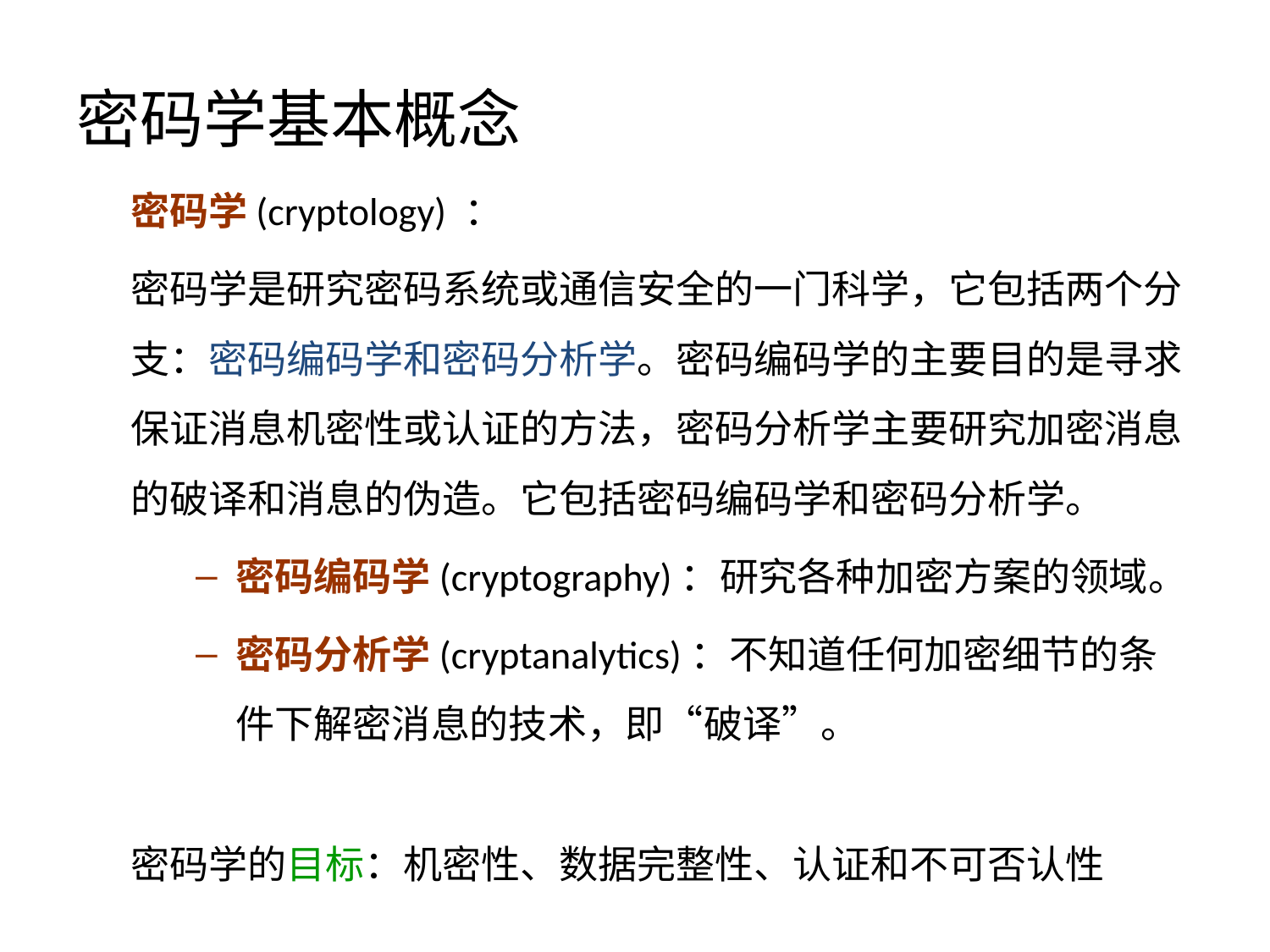

# 密码学基本概念
密码学(cryptology) ：
密码学是研究密码系统或通信安全的一门科学，它包括两个分支：密码编码学和密码分析学。密码编码学的主要目的是寻求保证消息机密性或认证的方法，密码分析学主要研究加密消息的破译和消息的伪造。它包括密码编码学和密码分析学。
密码编码学(cryptography)：研究各种加密方案的领域。
密码分析学(cryptanalytics)：不知道任何加密细节的条件下解密消息的技术，即“破译”。

密码学的目标：机密性、数据完整性、认证和不可否认性